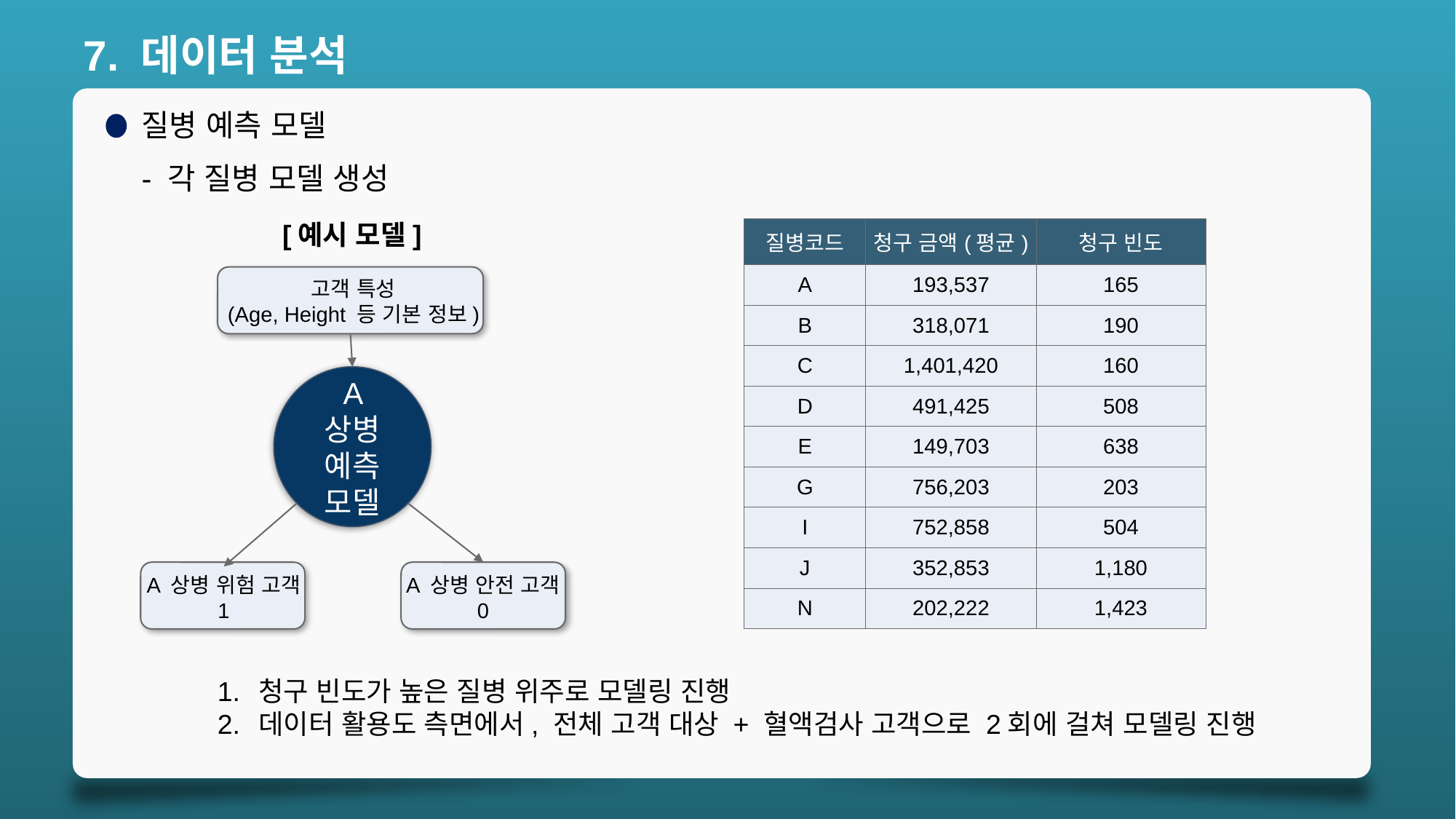

7. 데이터 분석
질병 예측 모델

- 각 질병 모델 생성
[예시 모델]
| 질병코드 | 청구 금액(평균) | 청구 빈도 |
| --- | --- | --- |
| A | 193,537 | 165 |
| B | 318,071 | 190 |
| C | 1,401,420 | 160 |
| D | 491,425 | 508 |
| E | 149,703 | 638 |
| G | 756,203 | 203 |
| I | 752,858 | 504 |
| J | 352,853 | 1,180 |
| N | 202,222 | 1,423 |

고객 특성
(Age, Height 등 기본 정보)
A 상병 예측 모델

A 상병 위험 고객
1
A 상병 안전 고객
0
청구 빈도가 높은 질병 위주로 모델링 진행
데이터 활용도 측면에서, 전체 고객 대상 + 혈액검사 고객으로 2회에 걸쳐 모델링 진행